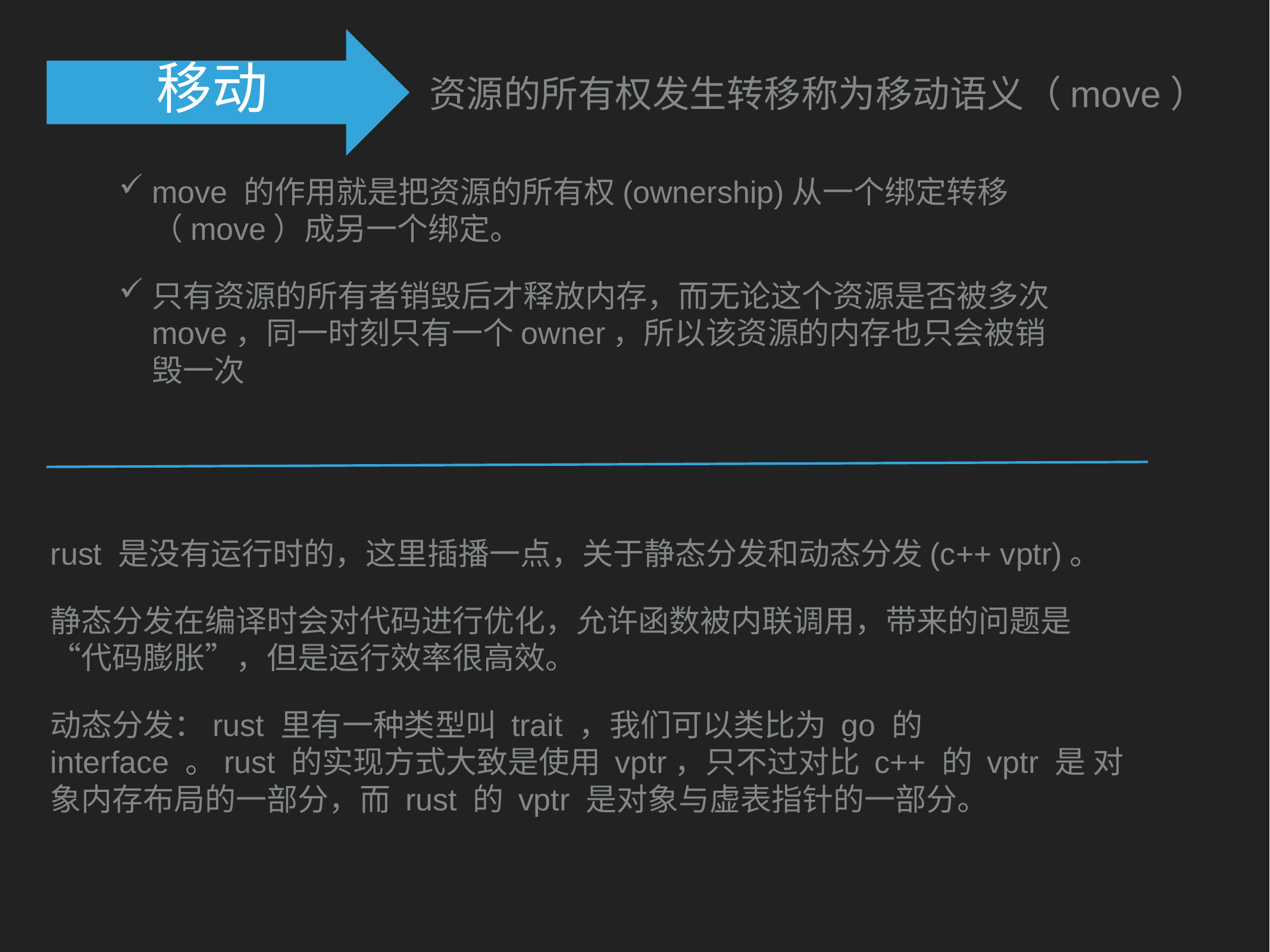

移动
资源的所有权发生转移称为移动语义（move）
move 的作用就是把资源的所有权(ownership)从一个绑定转移（move）成另一个绑定。
只有资源的所有者销毁后才释放内存，而无论这个资源是否被多次move，同一时刻只有一个owner，所以该资源的内存也只会被销毁一次
rust 是没有运行时的，这里插播一点，关于静态分发和动态分发(c++ vptr)。
静态分发在编译时会对代码进行优化，允许函数被内联调用，带来的问题是“代码膨胀”，但是运行效率很高效。
动态分发：rust 里有一种类型叫 trait ，我们可以类比为 go 的 interface 。rust 的实现方式大致是使用 vptr，只不过对比 c++ 的 vptr 是 对象内存布局的一部分，而 rust 的 vptr 是对象与虚表指针的一部分。